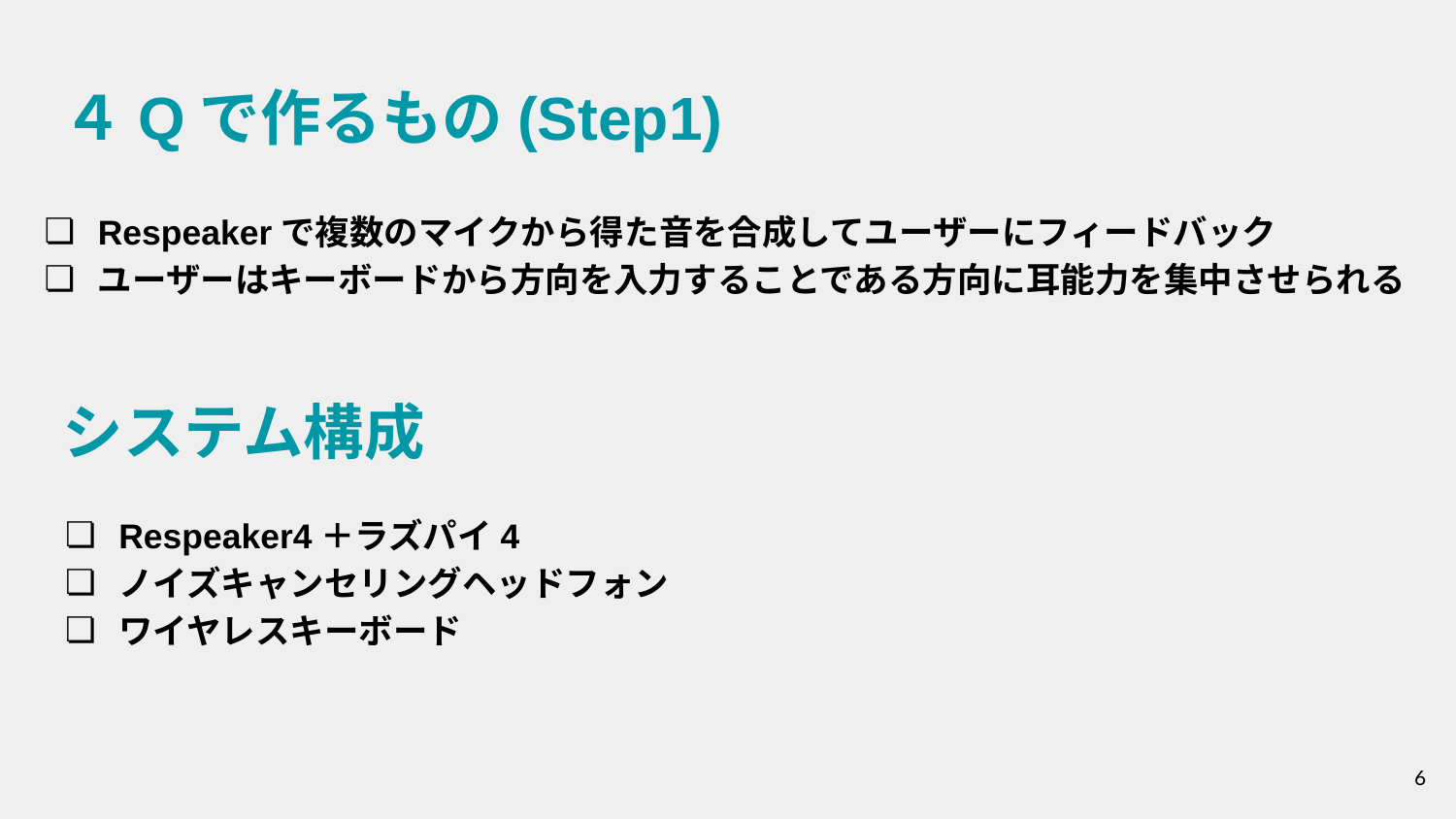

# ４Qで作るもの(Step1)
Respeakerで複数のマイクから得た音を合成してユーザーにフィードバック
ユーザーはキーボードから方向を入力することである方向に耳能力を集中させられる
システム構成
Respeaker4＋ラズパイ4
ノイズキャンセリングヘッドフォン
ワイヤレスキーボード
6